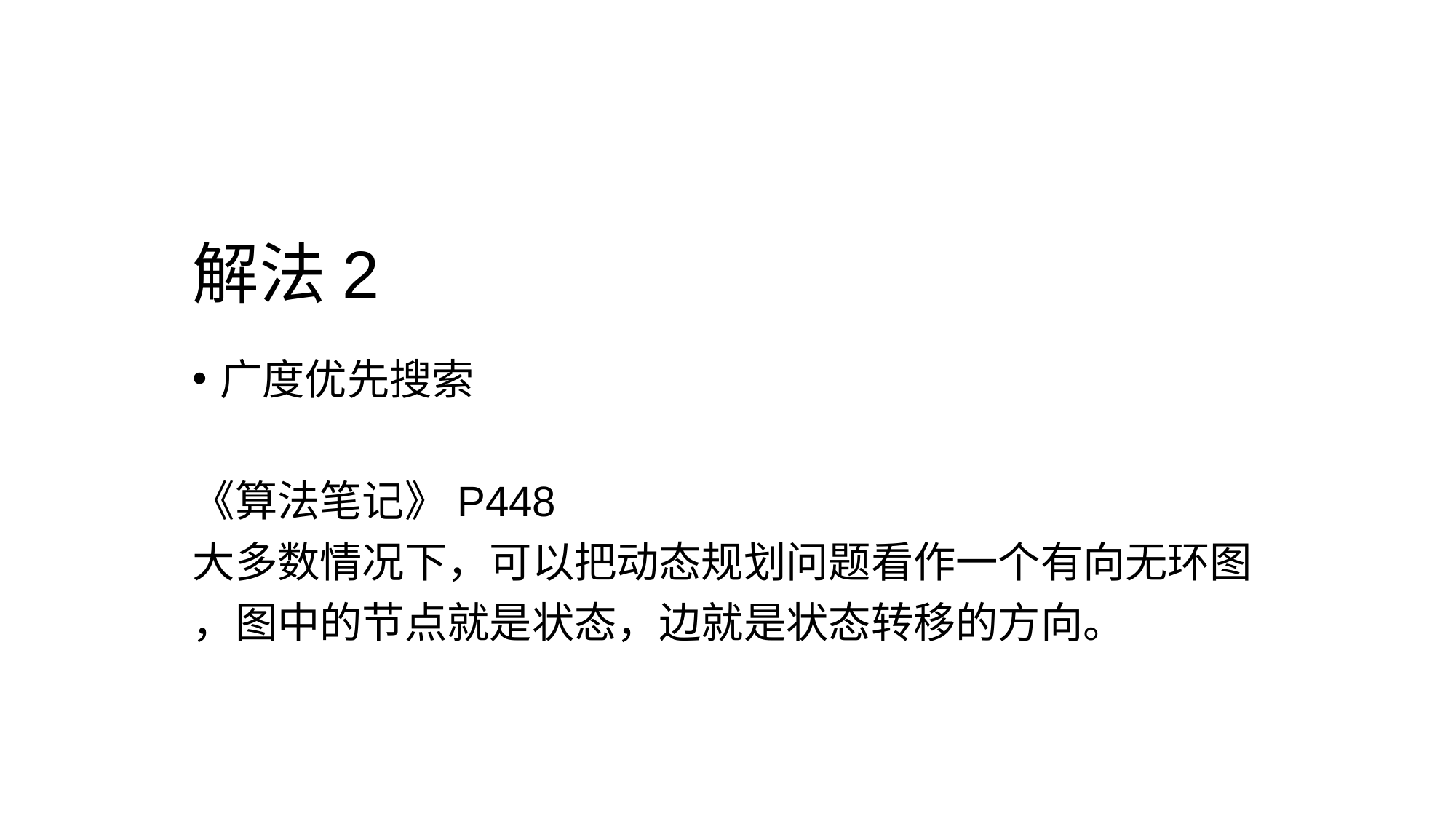

解法2
广度优先搜索

《算法笔记》P448
大多数情况下，可以把动态规划问题看作一个有向无环图
，图中的节点就是状态，边就是状态转移的方向。